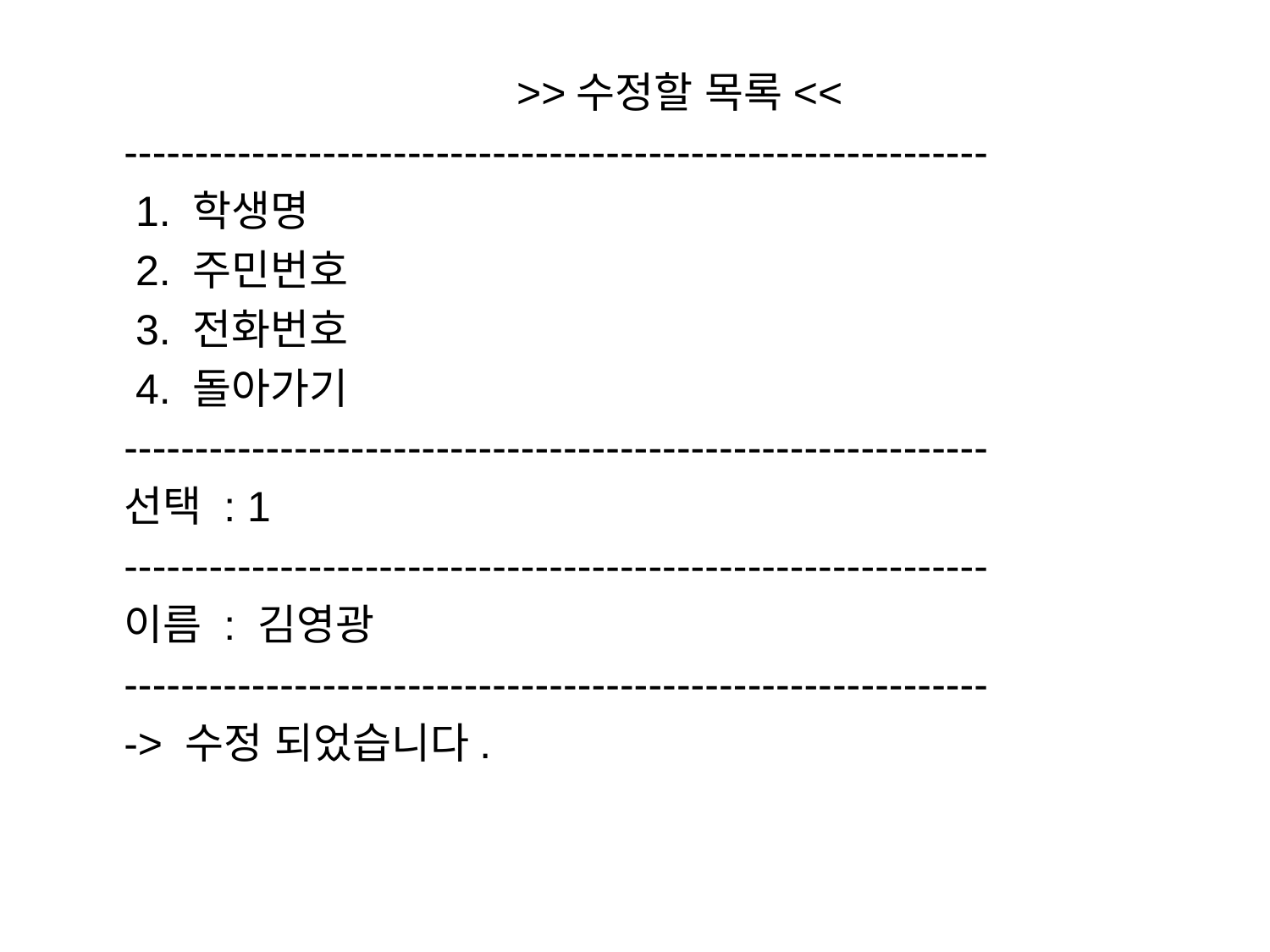

>>수정할 목록<<
	-------------------------------------------------------------
	 1. 학생명
	 2. 주민번호
	 3. 전화번호
	 4. 돌아가기
	-------------------------------------------------------------
	선택 : 1
	-------------------------------------------------------------
	이름 : 김영광
	-------------------------------------------------------------
	-> 수정 되었습니다.